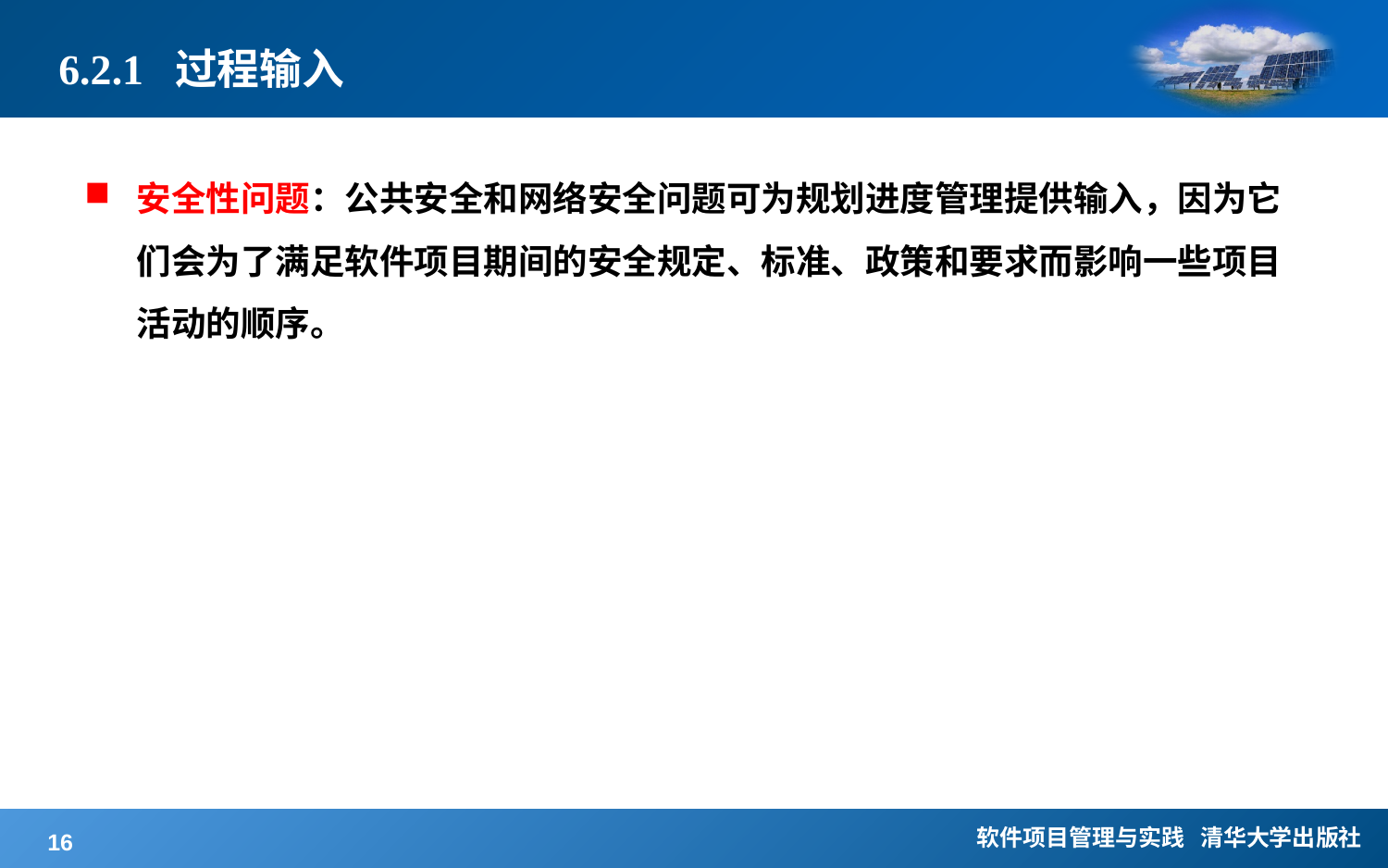

# 6.2.1  过程输入
安全性问题：公共安全和网络安全问题可为规划进度管理提供输入，因为它们会为了满足软件项目期间的安全规定、标准、政策和要求而影响一些项目活动的顺序。